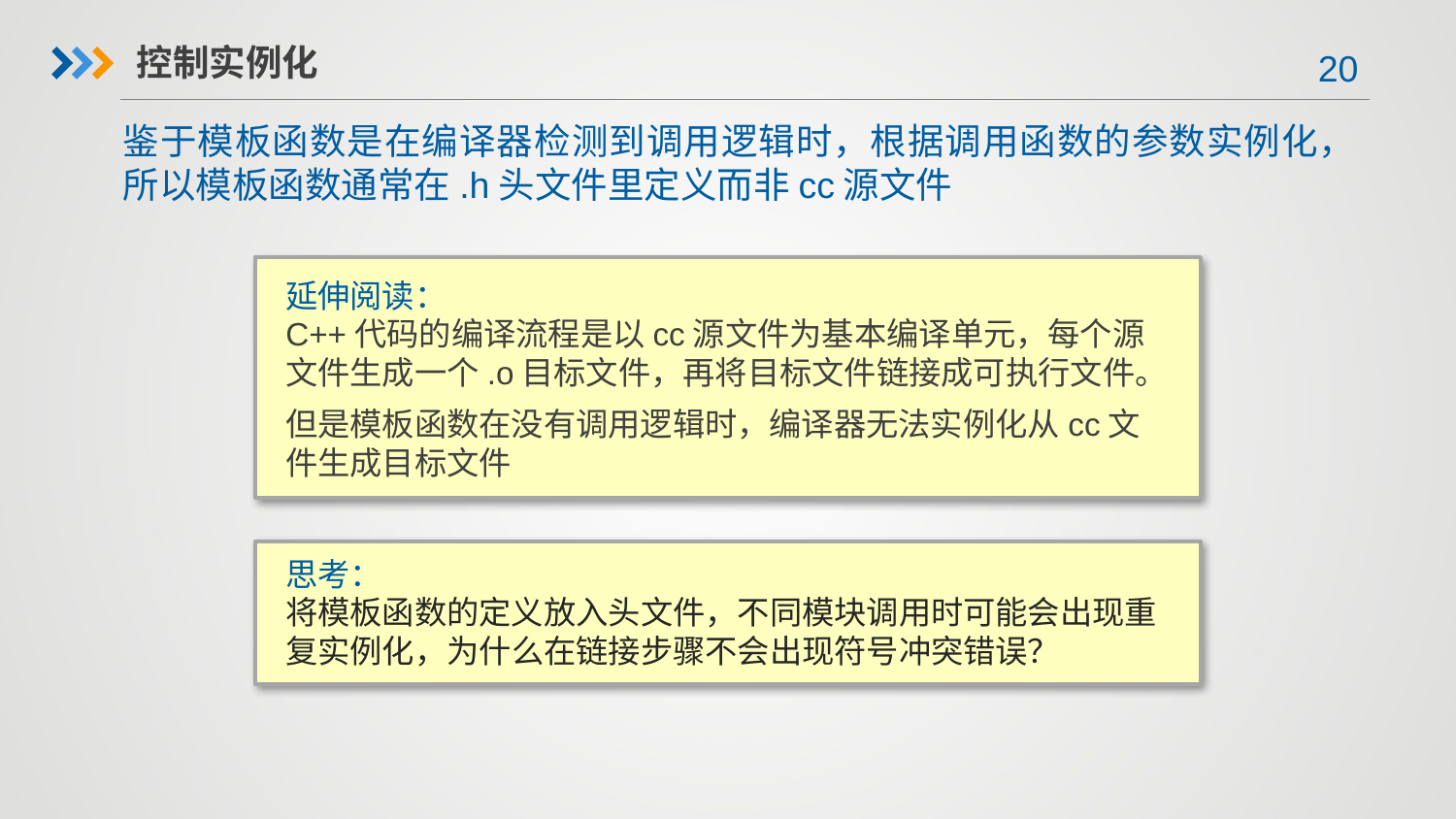

控制实例化
鉴于模板函数是在编译器检测到调用逻辑时，根据调用函数的参数实例化，所以模板函数通常在.h头文件里定义而非cc源文件

延伸阅读：
C++代码的编译流程是以cc源文件为基本编译单元，每个源文件生成一个.o目标文件，再将目标文件链接成可执行文件。
但是模板函数在没有调用逻辑时，编译器无法实例化从cc文件生成目标文件

思考：
将模板函数的定义放入头文件，不同模块调用时可能会出现重复实例化，为什么在链接步骤不会出现符号冲突错误？